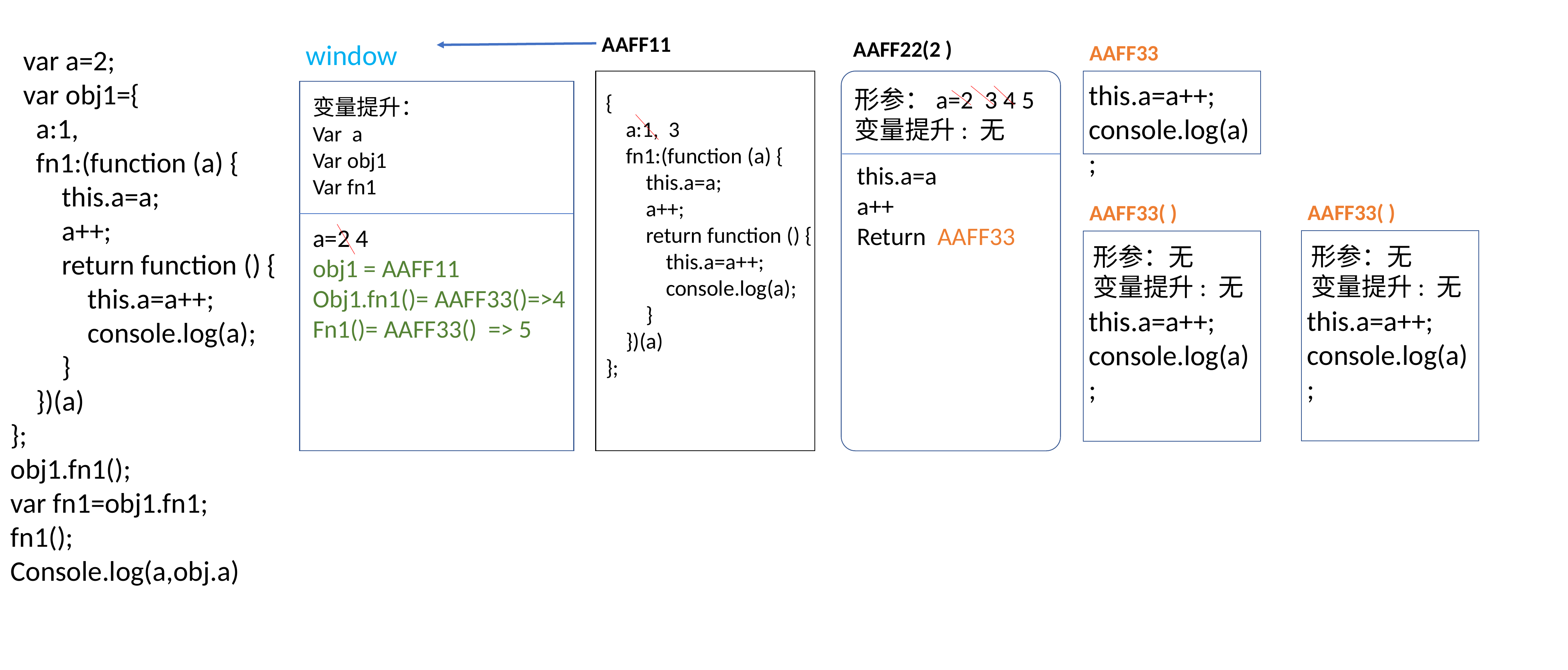

AAFF11
AAFF22(2 )
window
AAFF33
  var a=2;
  var obj1={
    a:1,
    fn1:(function (a) {
        this.a=a;
        a++;
        return function () {
            this.a=a++;
            console.log(a);
        }
    })(a)
};
obj1.fn1();
var fn1=obj1.fn1;
fn1();
Console.log(a,obj.a)

this.a=a++;
console.log(a);
形参：a=2  3 4 5
变量提升: 无

{
    a:1,  3
    fn1:(function (a) {
        this.a=a;
        a++;
        return function () {
            this.a=a++;
            console.log(a);
        }
    })(a)
};

变量提升：
Var  a
Var obj1
Var fn1
this.a=a
a++
Return  AAFF33
AAFF33( )
AAFF33( )
a=2 4
obj1 = AAFF11
Obj1.fn1()= AAFF33()=>4
Fn1()= AAFF33()  => 5

形参：无
变量提升: 无
形参：无
变量提升: 无
this.a=a++;
console.log(a);
this.a=a++;
console.log(a);